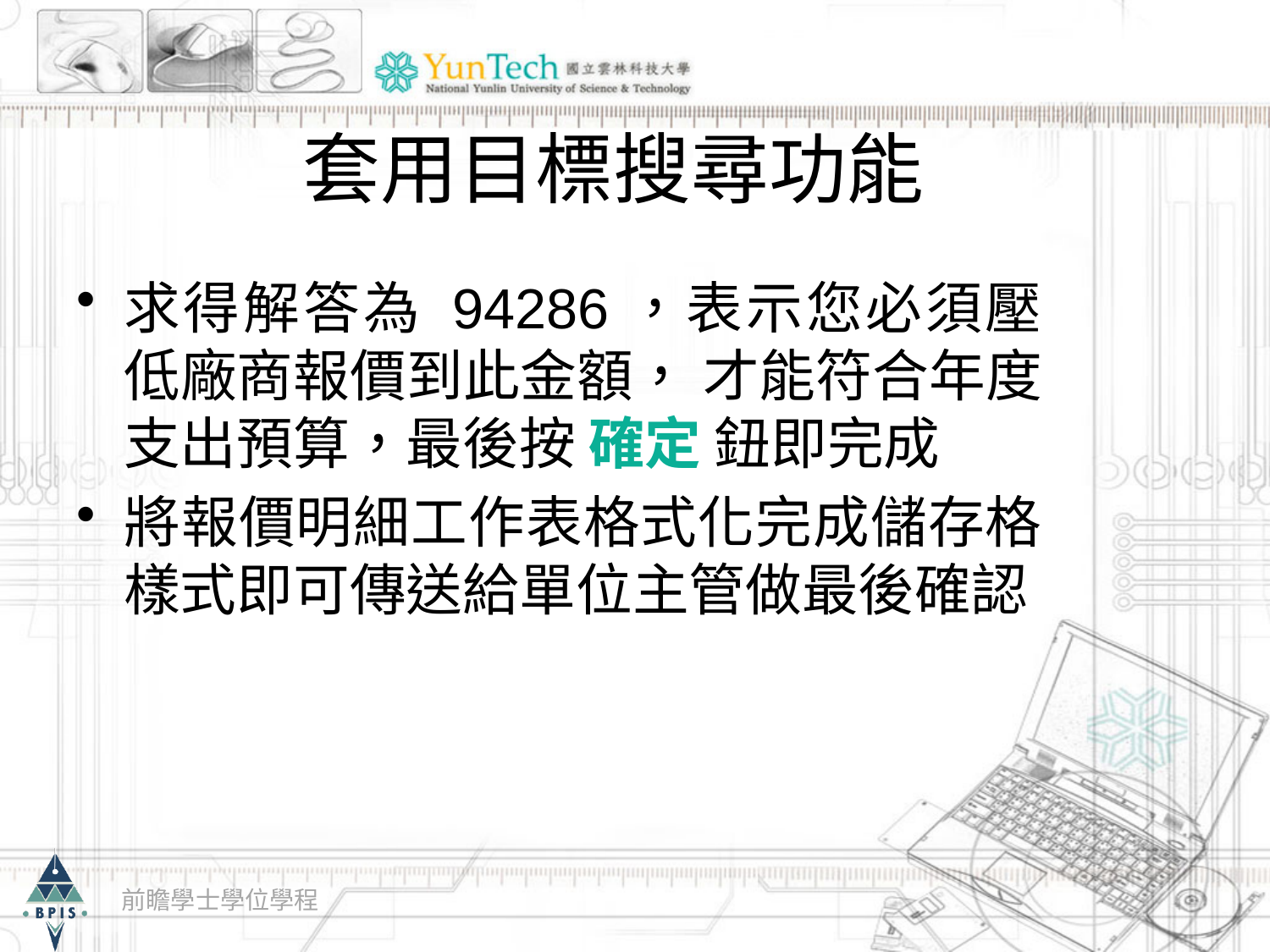

# 套用目標搜尋功能
求得解答為 94286，表示您必須壓低廠商報價到此金額， 才能符合年度支出預算，最後按 確定 鈕即完成
將報價明細工作表格式化完成儲存格樣式即可傳送給單位主管做最後確認